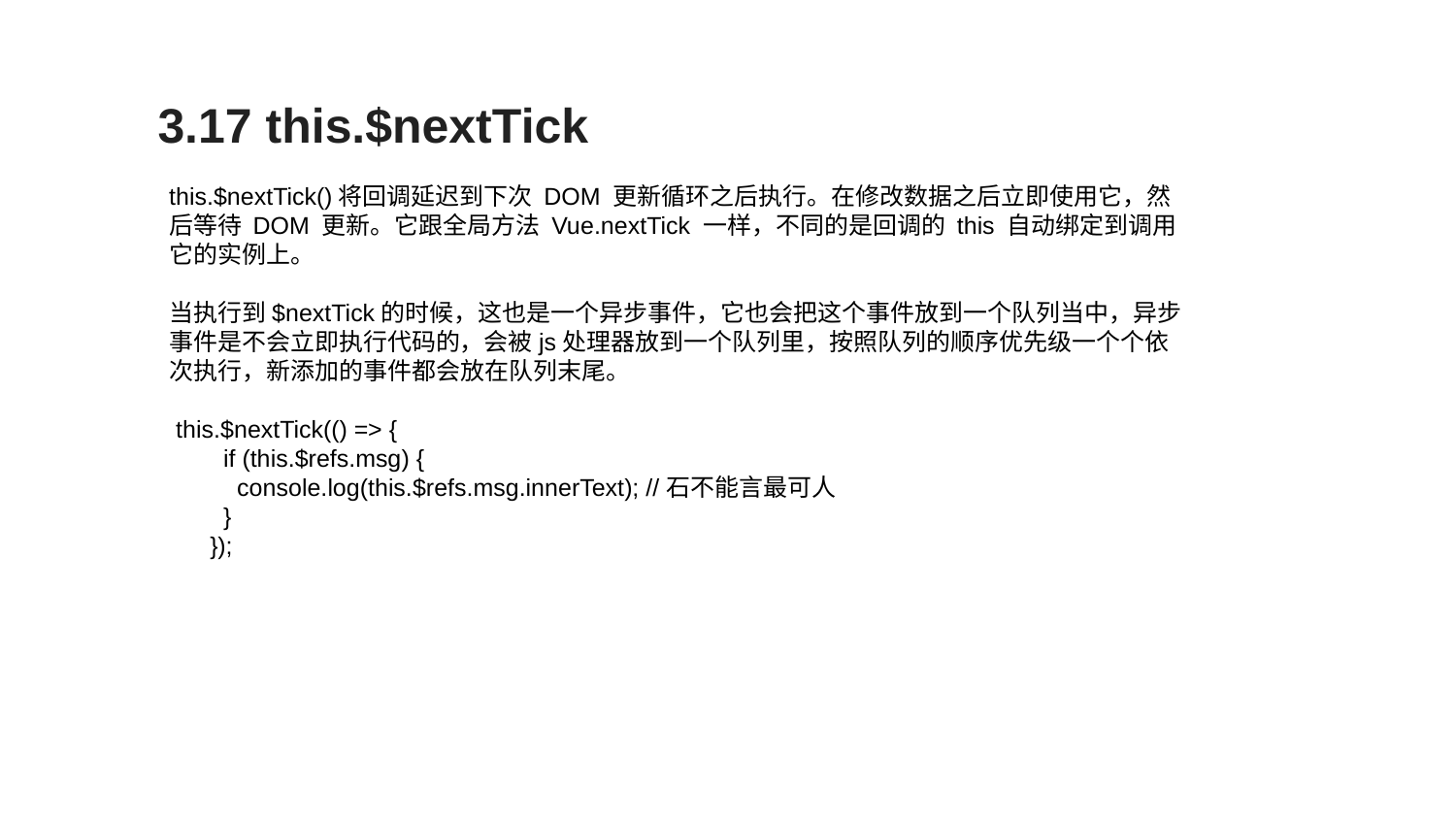

3.17 this.$nextTick
this.$nextTick()将回调延迟到下次 DOM 更新循环之后执行。在修改数据之后立即使用它，然后等待 DOM 更新。它跟全局方法 Vue.nextTick 一样，不同的是回调的 this 自动绑定到调用它的实例上。

当执行到$nextTick的时候，这也是一个异步事件，它也会把这个事件放到一个队列当中，异步事件是不会立即执行代码的，会被js处理器放到一个队列里，按照队列的顺序优先级一个个依次执行，新添加的事件都会放在队列末尾。

 this.$nextTick(() => {
        if (this.$refs.msg) {
          console.log(this.$refs.msg.innerText); //石不能言最可人
        }
      });